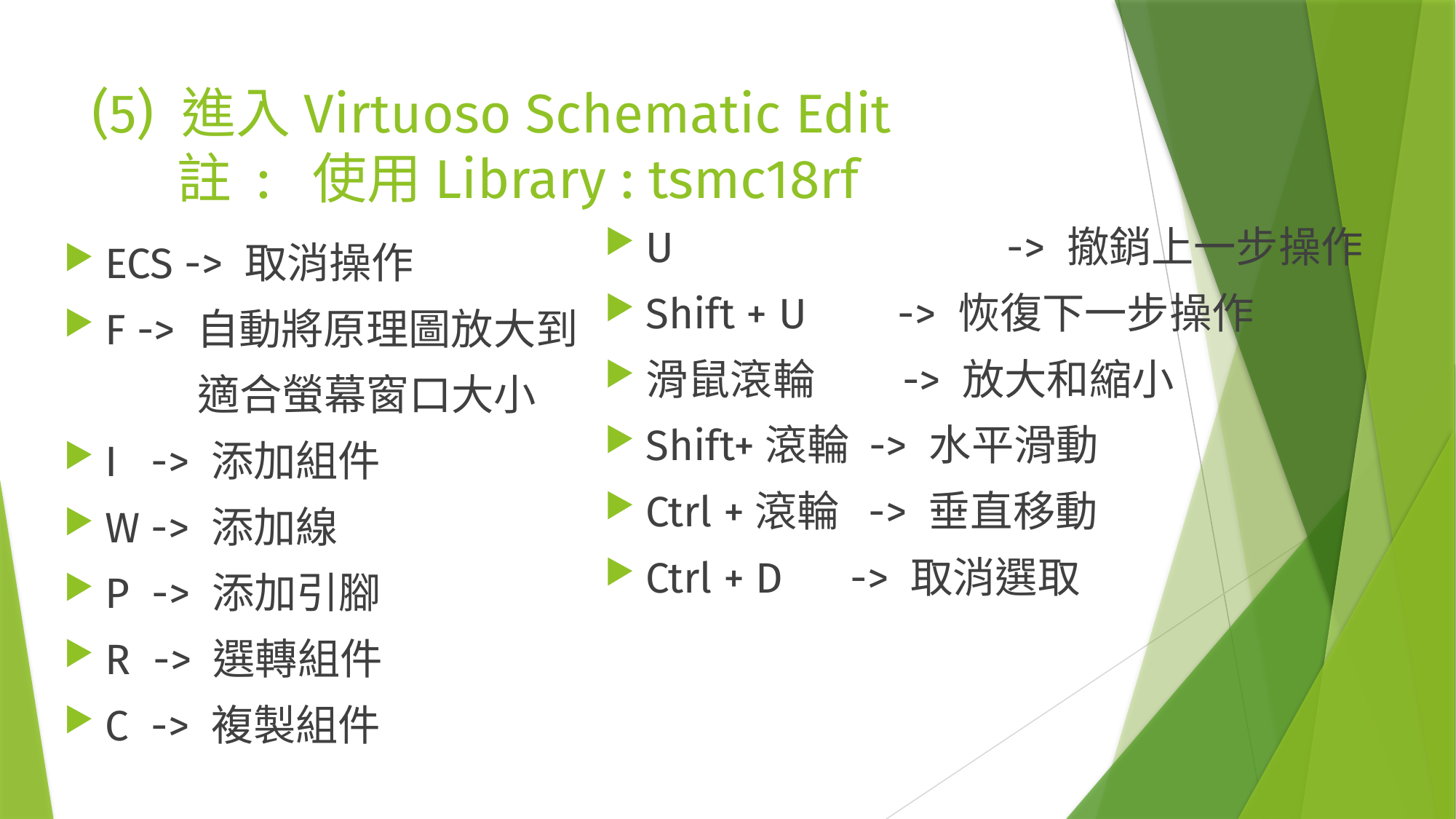

# (5) 進入Virtuoso Schematic Edit 註 :  使用Library : tsmc18rf
U			   -> 撤銷上一步操作
Shift + U	   -> 恢復下一步操作
滑鼠滾輪	   -> 放大和縮小
Shift+滾輪 -> 水平滑動
Ctrl +滾輪  -> 垂直移動
Ctrl + D      -> 取消選取
ECS -> 取消操作
F -> 自動將原理圖放大到
             適合螢幕窗口大小
I   -> 添加組件
W -> 添加線
P  -> 添加引腳
R  -> 選轉組件
C  -> 複製組件